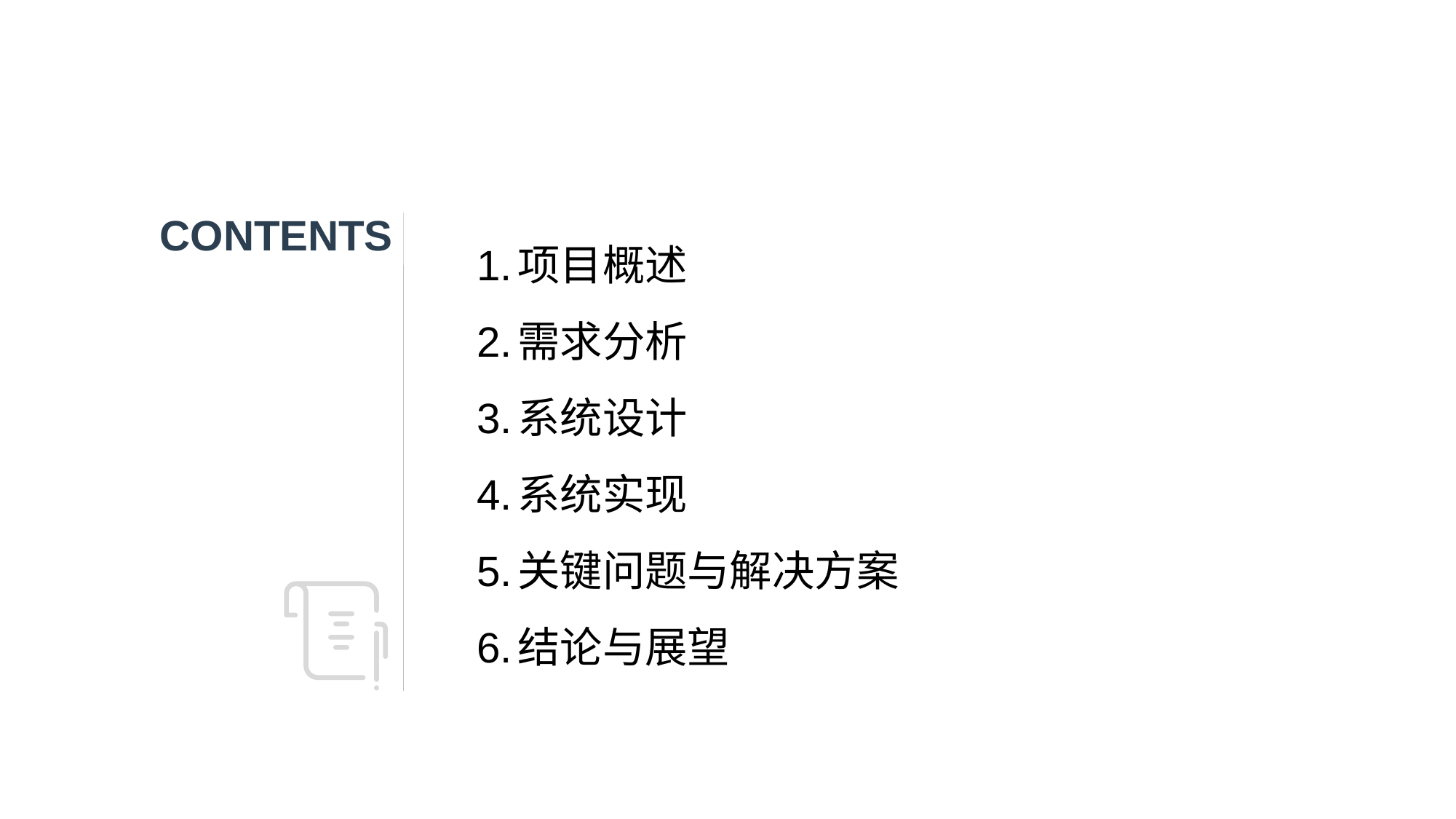

CONTENTS
项目概述
需求分析
系统设计
系统实现
关键问题与解决方案
结论与展望